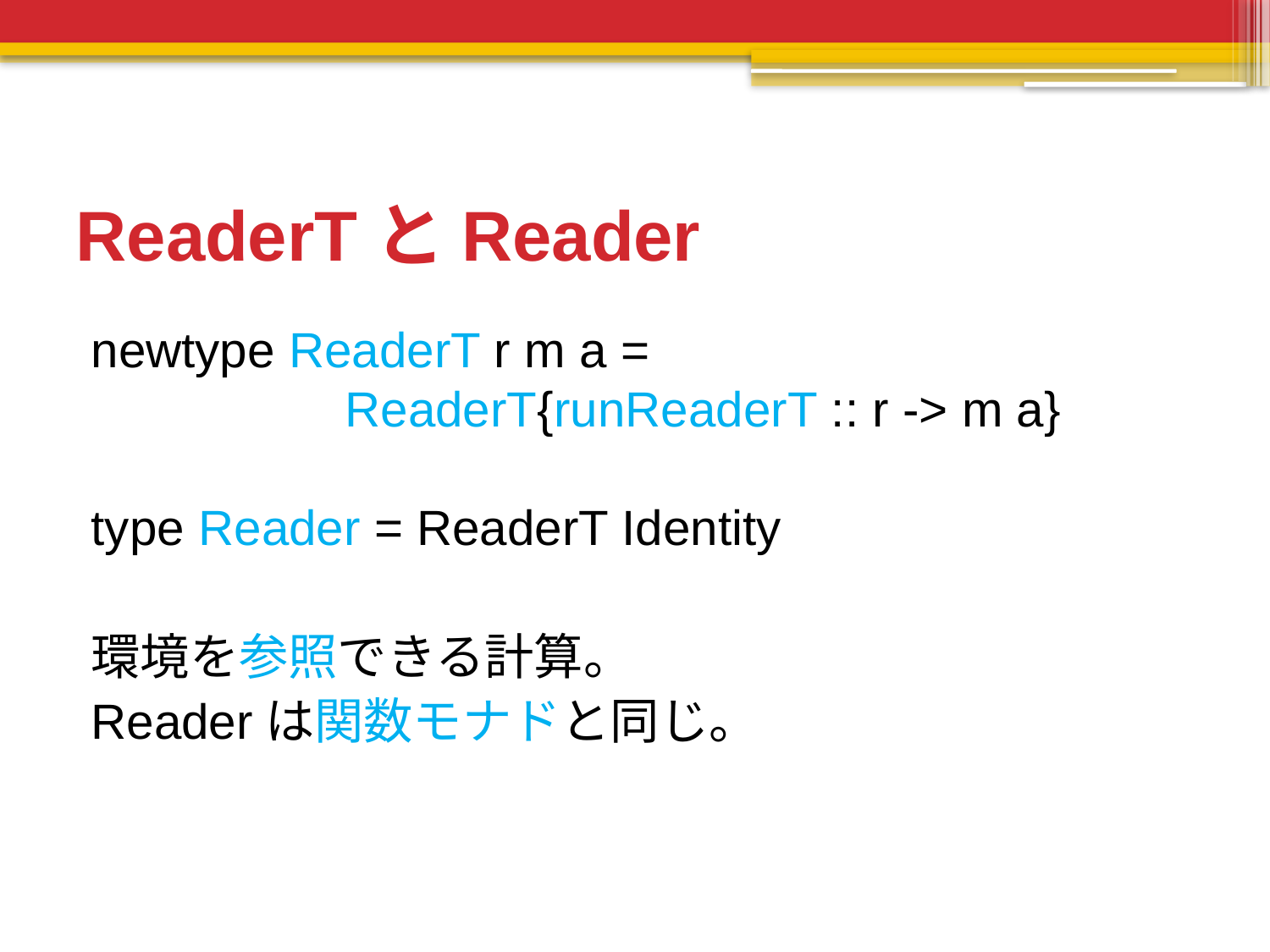

# ReaderTとReader
newtype ReaderT r m a =
		ReaderT{runReaderT :: r -> m a}
type Reader = ReaderT Identity

環境を参照できる計算。
Readerは関数モナドと同じ。